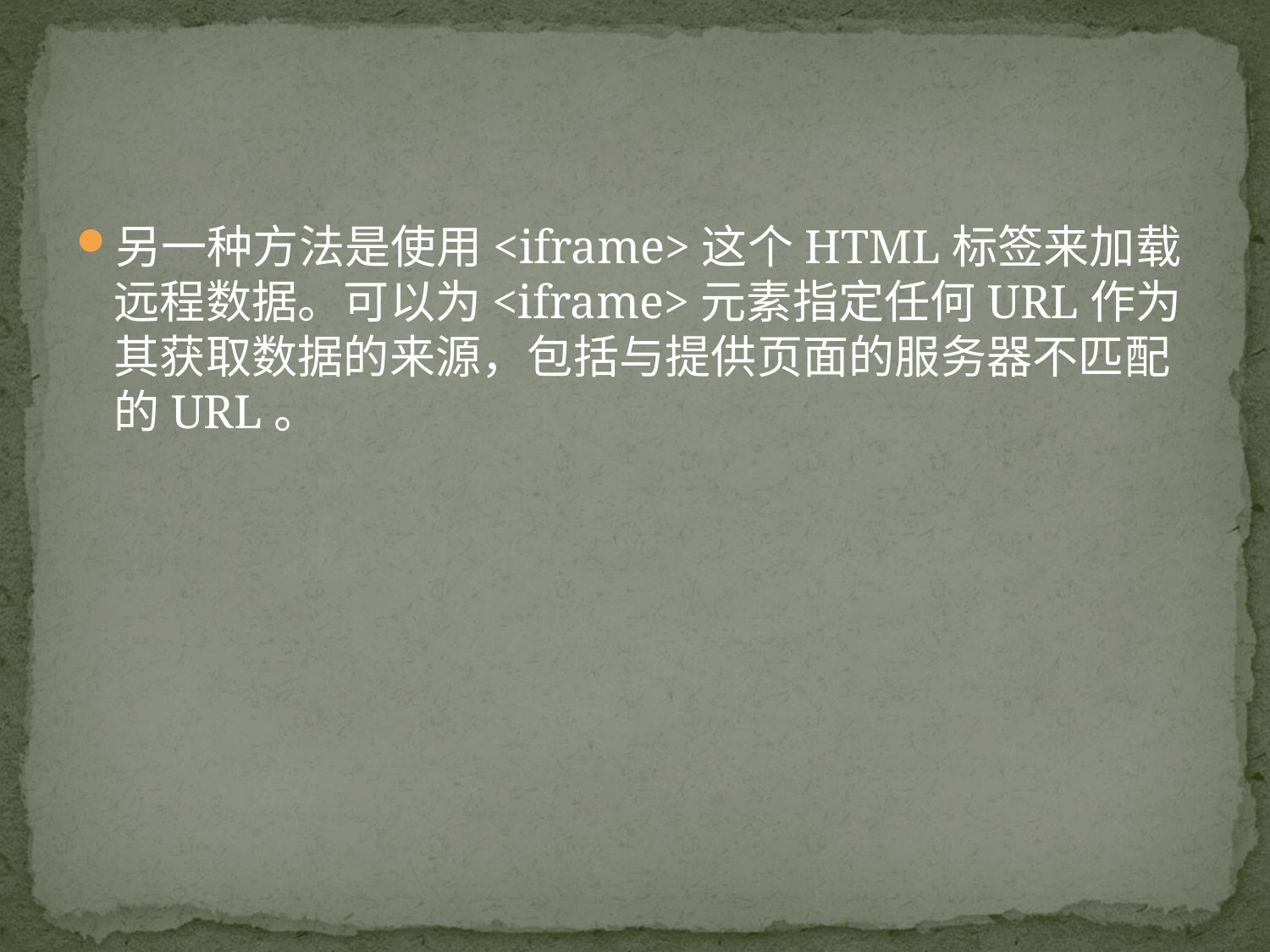

#
另一种方法是使用<iframe>这个HTML标签来加载远程数据。可以为<iframe>元素指定任何URL作为其获取数据的来源，包括与提供页面的服务器不匹配的URL。